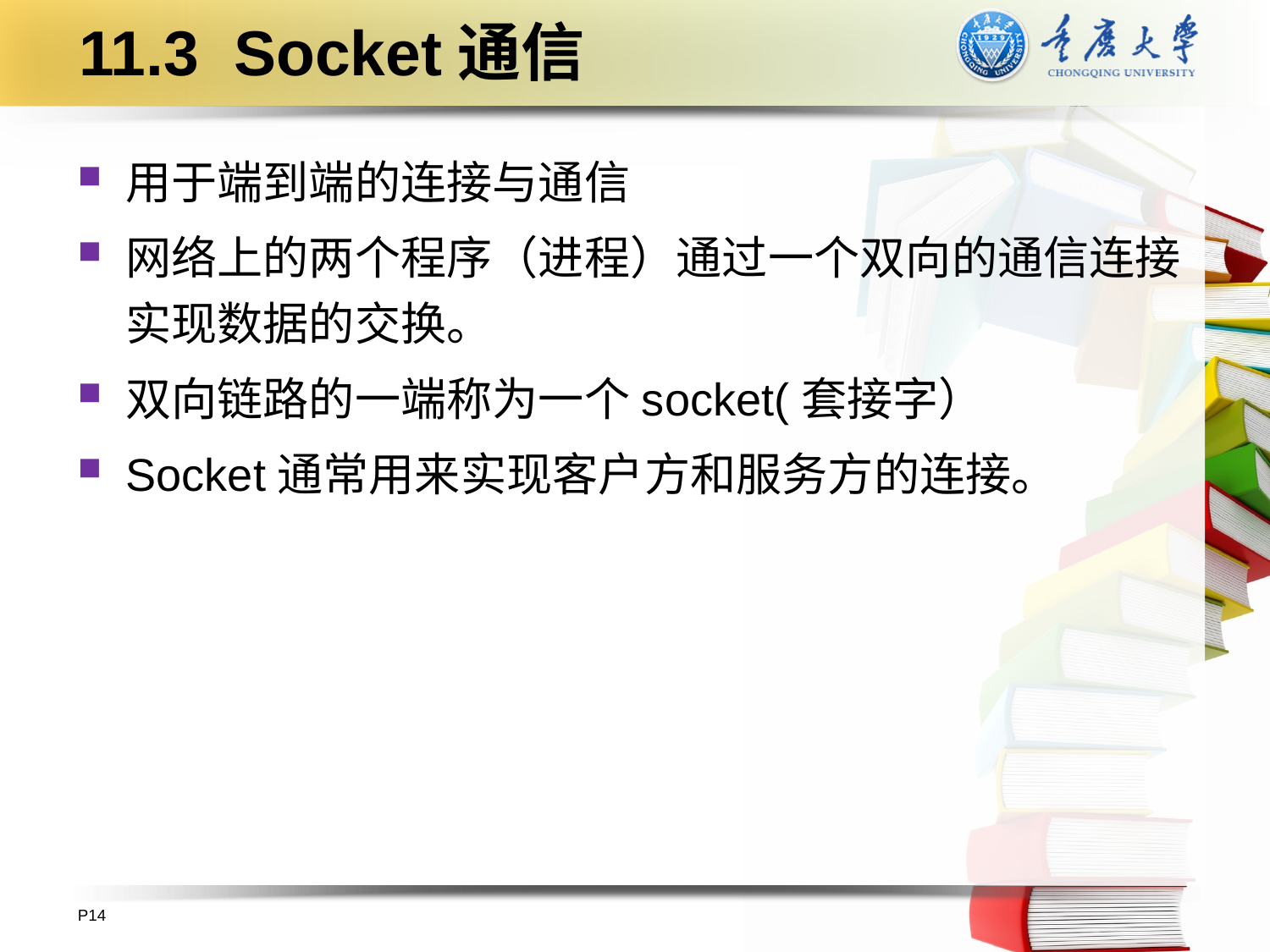

# 11.3  Socket通信
用于端到端的连接与通信
网络上的两个程序（进程）通过一个双向的通信连接实现数据的交换。
双向链路的一端称为一个socket(套接字）
Socket通常用来实现客户方和服务方的连接。

P14